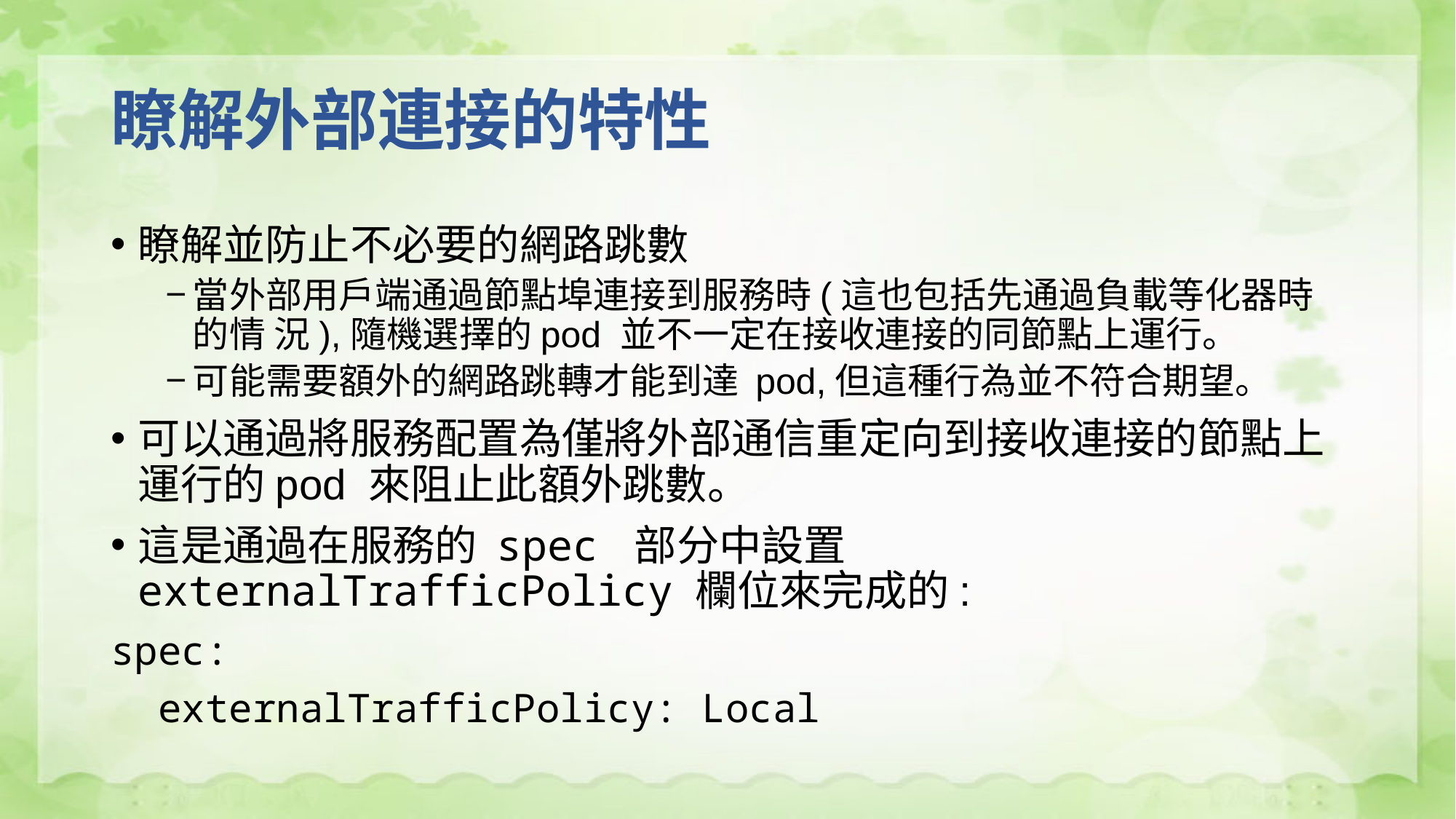

# 瞭解外部連接的特性
瞭解並防止不必要的網路跳數
當外部用戶端通過節點埠連接到服務時(這也包括先通過負載等化器時的情 況),隨機選擇的pod 並不一定在接收連接的同節點上運行。
可能需要額外的網路跳轉才能到達 pod,但這種行為並不符合期望。
可以通過將服務配置為僅將外部通信重定向到接收連接的節點上運行的pod 來阻止此額外跳數。
這是通過在服務的 spec 部分中設置externalTrafficPolicy 欄位來完成的:
spec:
  externalTrafficPolicy: Local